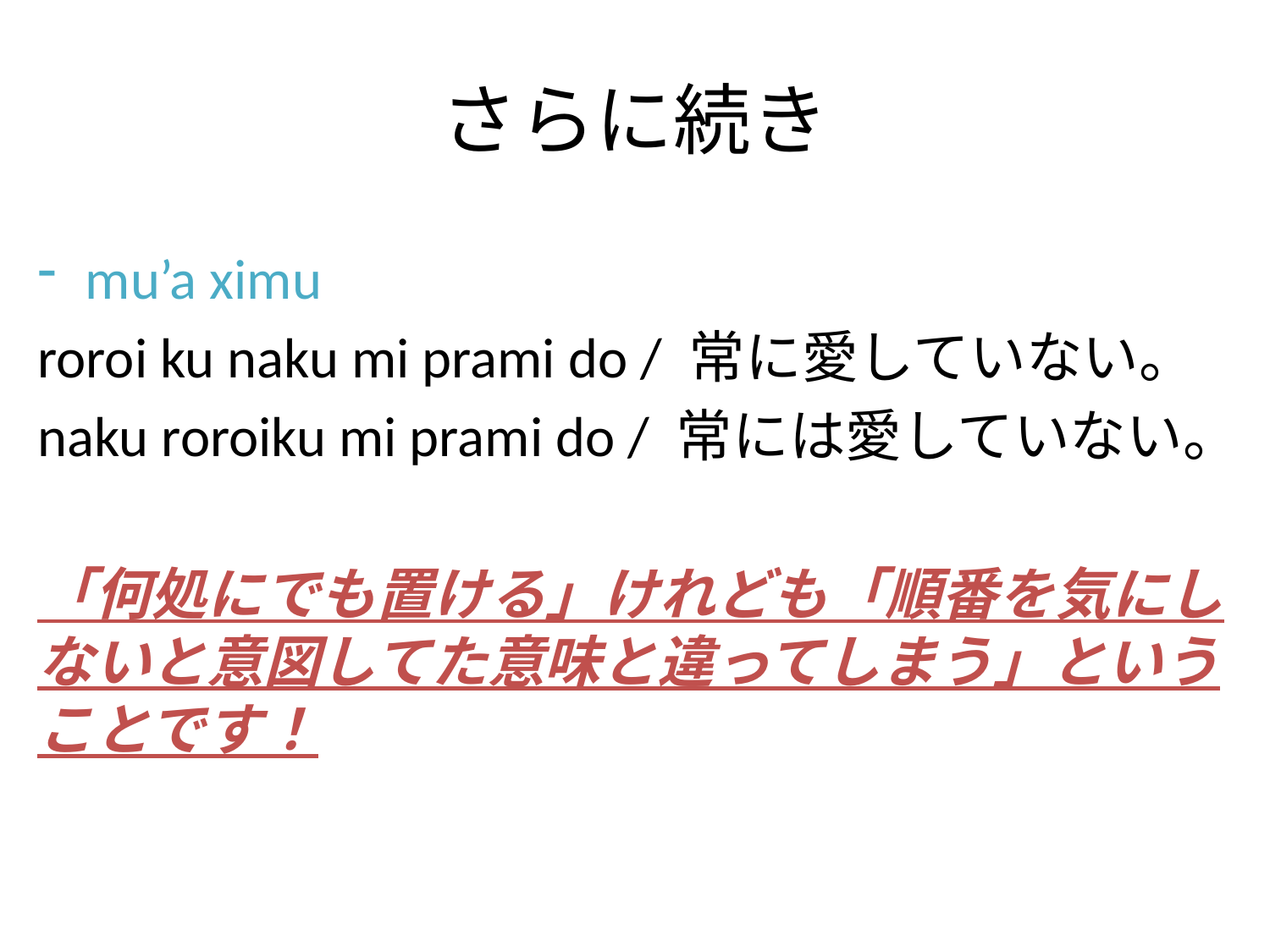

# さらに続き
mu’a ximu
roroi ku naku mi prami do / 常に愛していない。
naku roroiku mi prami do / 常には愛していない。

「何処にでも置ける」けれども「順番を気にしないと意図してた意味と違ってしまう」ということです！